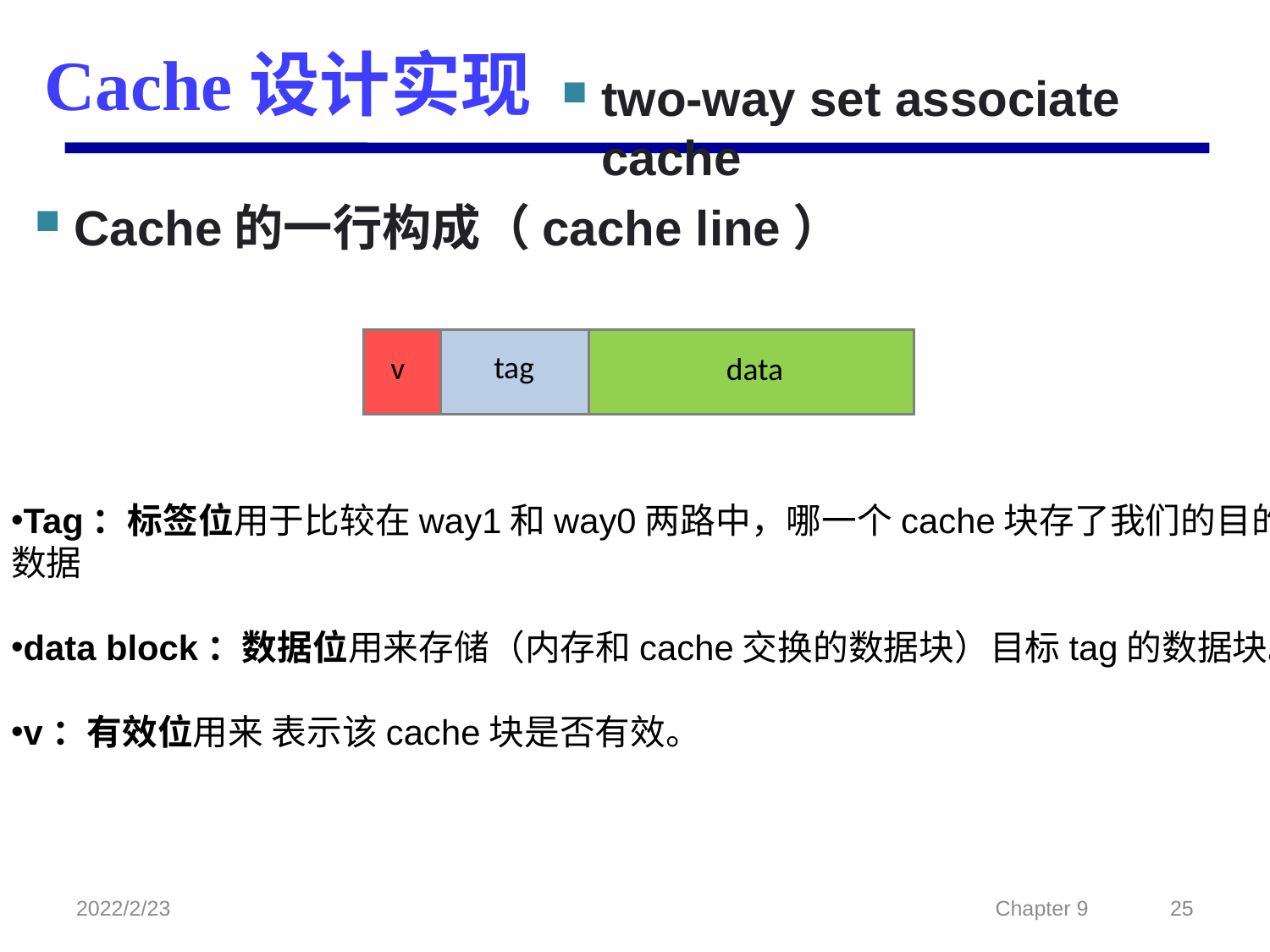

# Cache设计实现
two-way set associate cache

Cache的一行构成（cache line）

tag
v
data
Tag：标签位用于比较在way1和way0两路中，哪一个cache块存了我们的目的数据

data block：数据位用来存储（内存和cache交换的数据块）目标tag的数据块。

v：有效位用来 表示该cache块是否有效。
2022/2/23
Chapter 9
25